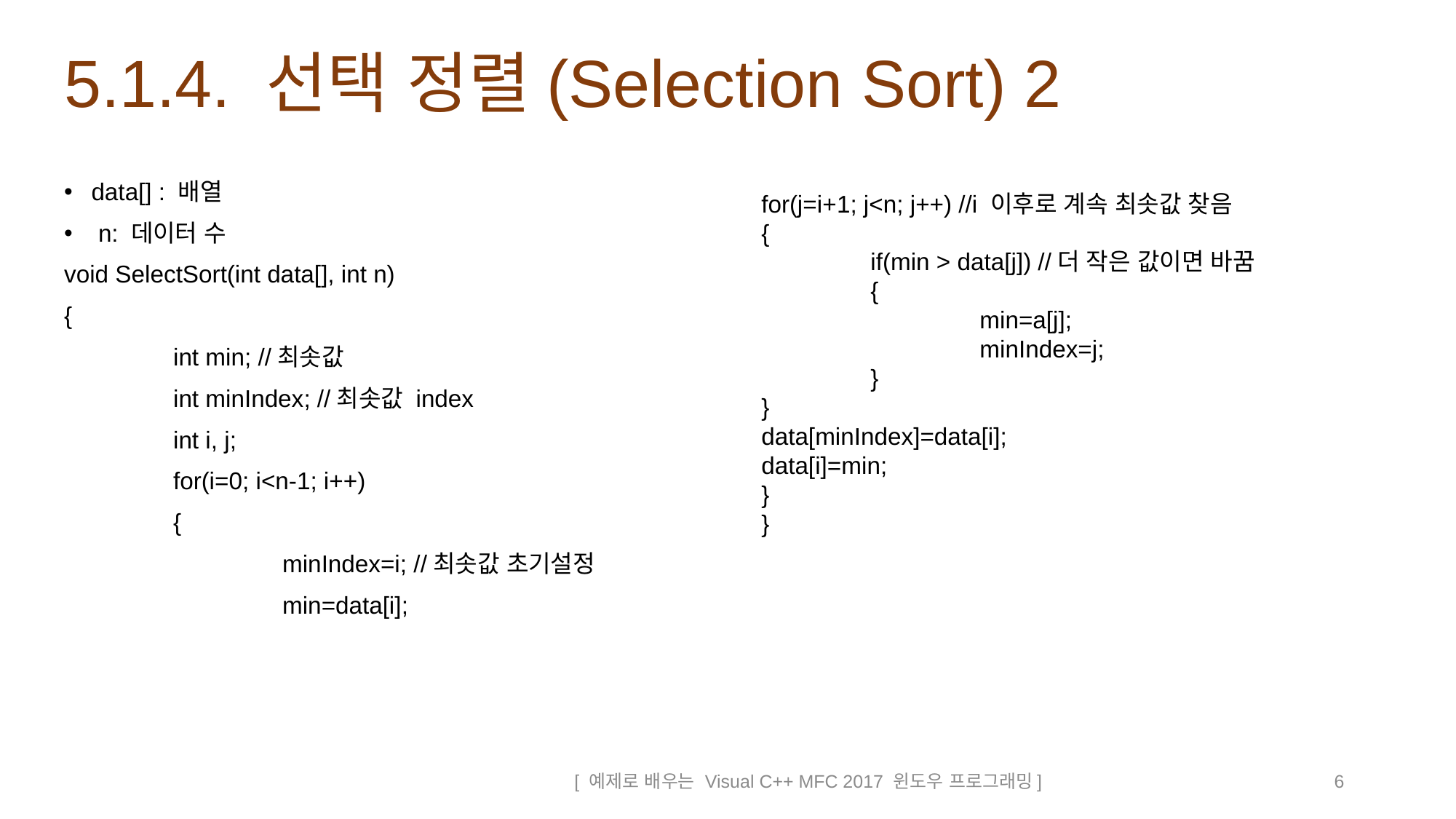

# 5.1.4. 선택 정렬(Selection Sort) 2

data[] : 배열
 n: 데이터 수
void SelectSort(int data[], int n)
{
	int min; //최솟값
	int minIndex; //최솟값 index
	int i, j;
	for(i=0; i<n-1; i++)
	{
		minIndex=i; //최솟값 초기설정
		min=data[i];

for(j=i+1; j<n; j++) //i 이후로 계속 최솟값 찾음
{
	if(min > data[j]) //더 작은 값이면 바꿈
	{
		min=a[j];
		minIndex=j;
	}
}
data[minIndex]=data[i];
data[i]=min;
}
}
[ 예제로 배우는 Visual C++ MFC 2017 윈도우 프로그래밍]
6